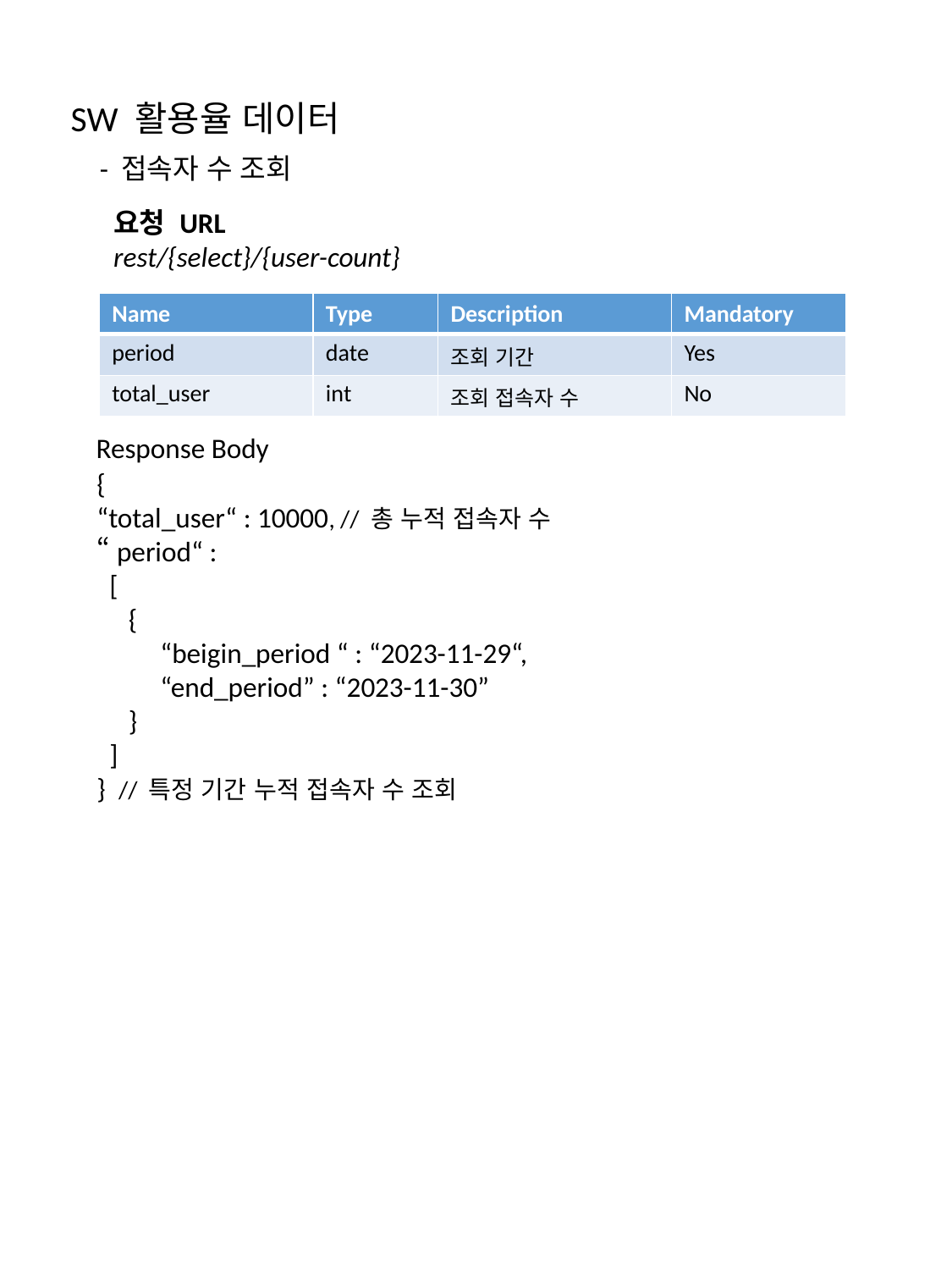

# SW 활용율 데이터
- 접속자 수 조회
요청 URL
rest/{select}/{user-count}
| Name | Type | Description | Mandatory |
| --- | --- | --- | --- |
| period | date | 조회 기간 | Yes |
| total\_user | int | 조회 접속자 수 | No |
Response Body
{
“total_user“ : 10000, // 총 누적 접속자 수
“period“ :
  [
     {
          “beigin_period “ : “2023-11-29“,
          “end_period” : “2023-11-30”
     }
  ]
}  // 특정 기간 누적 접속자 수 조회